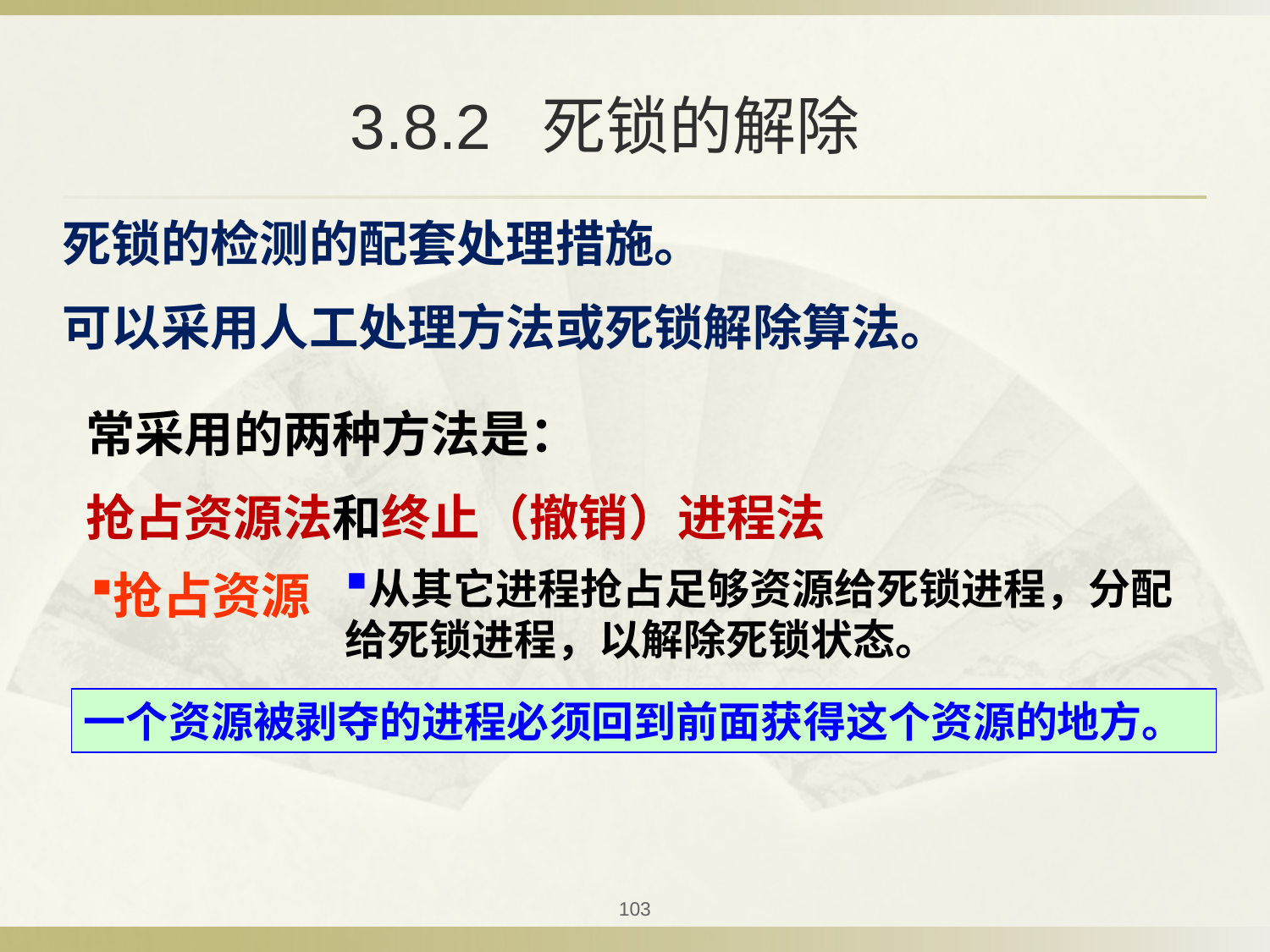

# 3.8.2  死锁的解除
死锁的检测的配套处理措施。
可以采用人工处理方法或死锁解除算法。
常采用的两种方法是：
抢占资源法和终止（撤销）进程法
从其它进程抢占足够资源给死锁进程，分配给死锁进程，以解除死锁状态。
抢占资源
一个资源被剥夺的进程必须回到前面获得这个资源的地方。
103